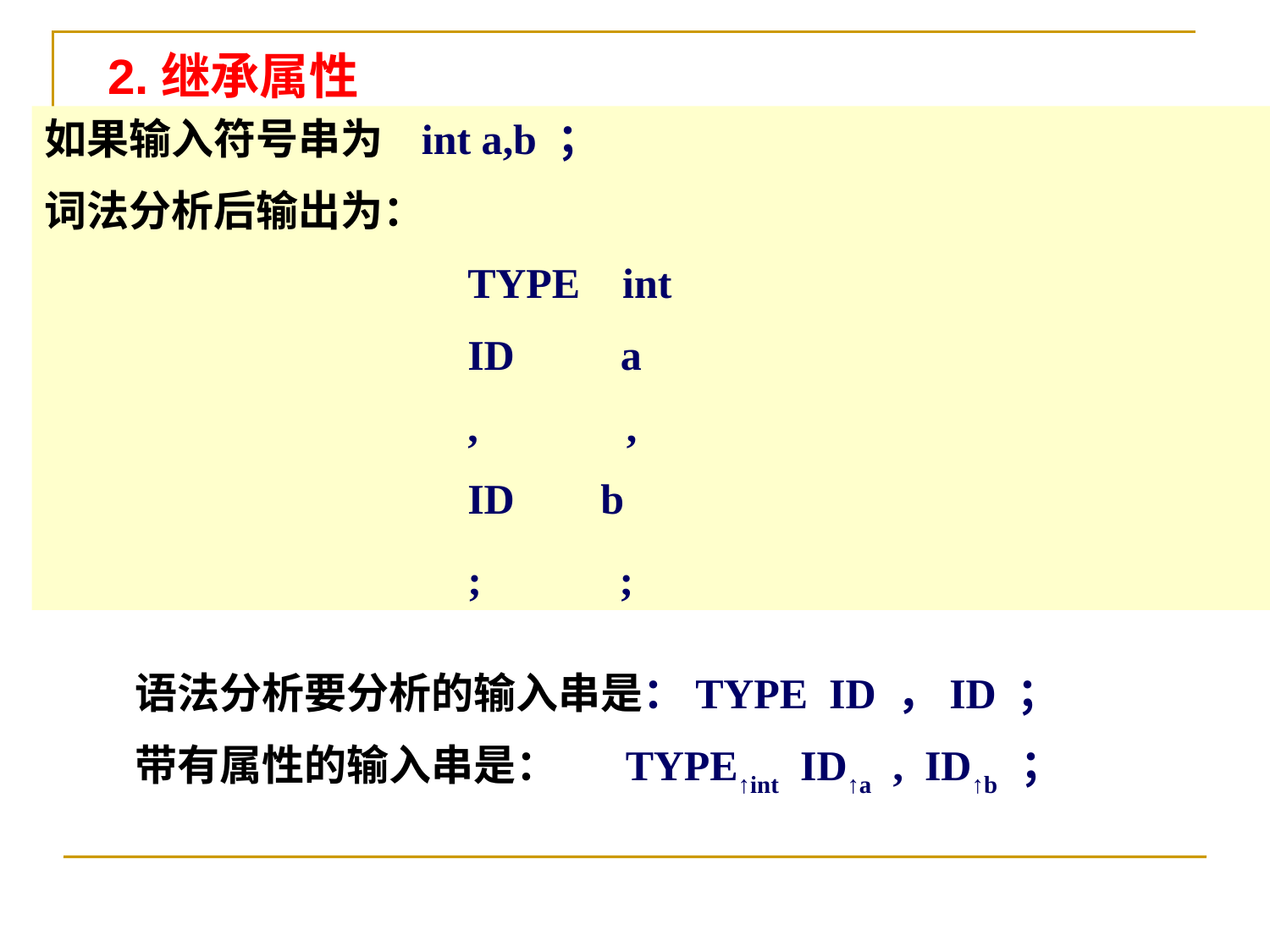

2.继承属性
如果输入符号串为   int a,b ；
词法分析后输出为：
                                        TYPE    int
                                        ID          a
                                        ,              ,
                                        ID              b
                                        ;             ;
    语法分析要分析的输入串是：TYPE  ID ，ID ；
    带有属性的输入串是：      TYPE↑int  ID↑a  ,  ID↑b  ；
34